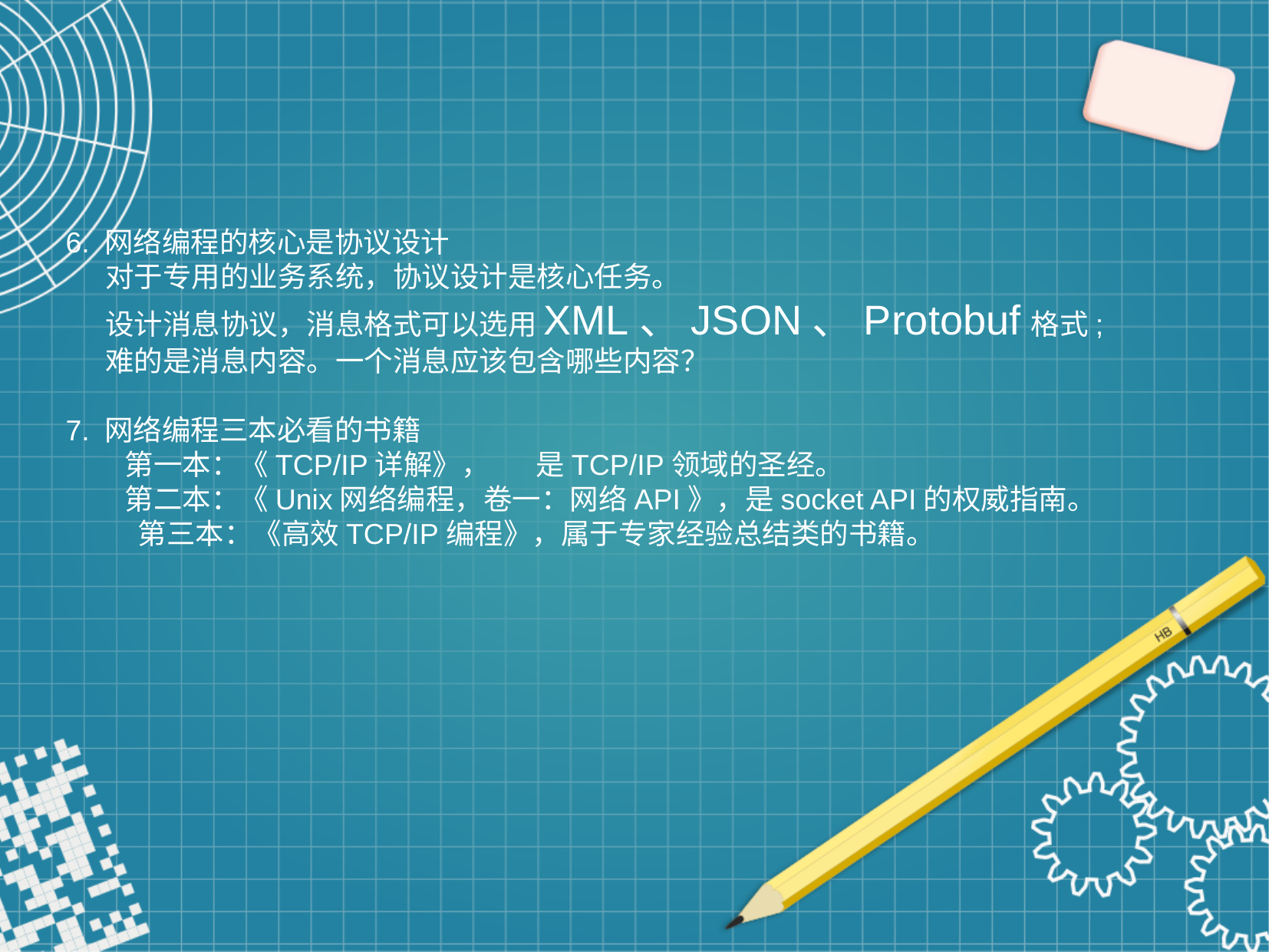

6. 网络编程的核心是协议设计
     对于专用的业务系统，协议设计是核心任务。
     设计消息协议，消息格式可以选用XML、JSON、Protobuf格式;
     难的是消息内容。一个消息应该包含哪些内容？

7. 网络编程三本必看的书籍
        第一本：《TCP/IP详解》，       是TCP/IP领域的圣经。
        第二本：《Unix网络编程，卷一：网络API》，是socket API的权威指南。
          第三本：《高效TCP/IP编程》，属于专家经验总结类的书籍。